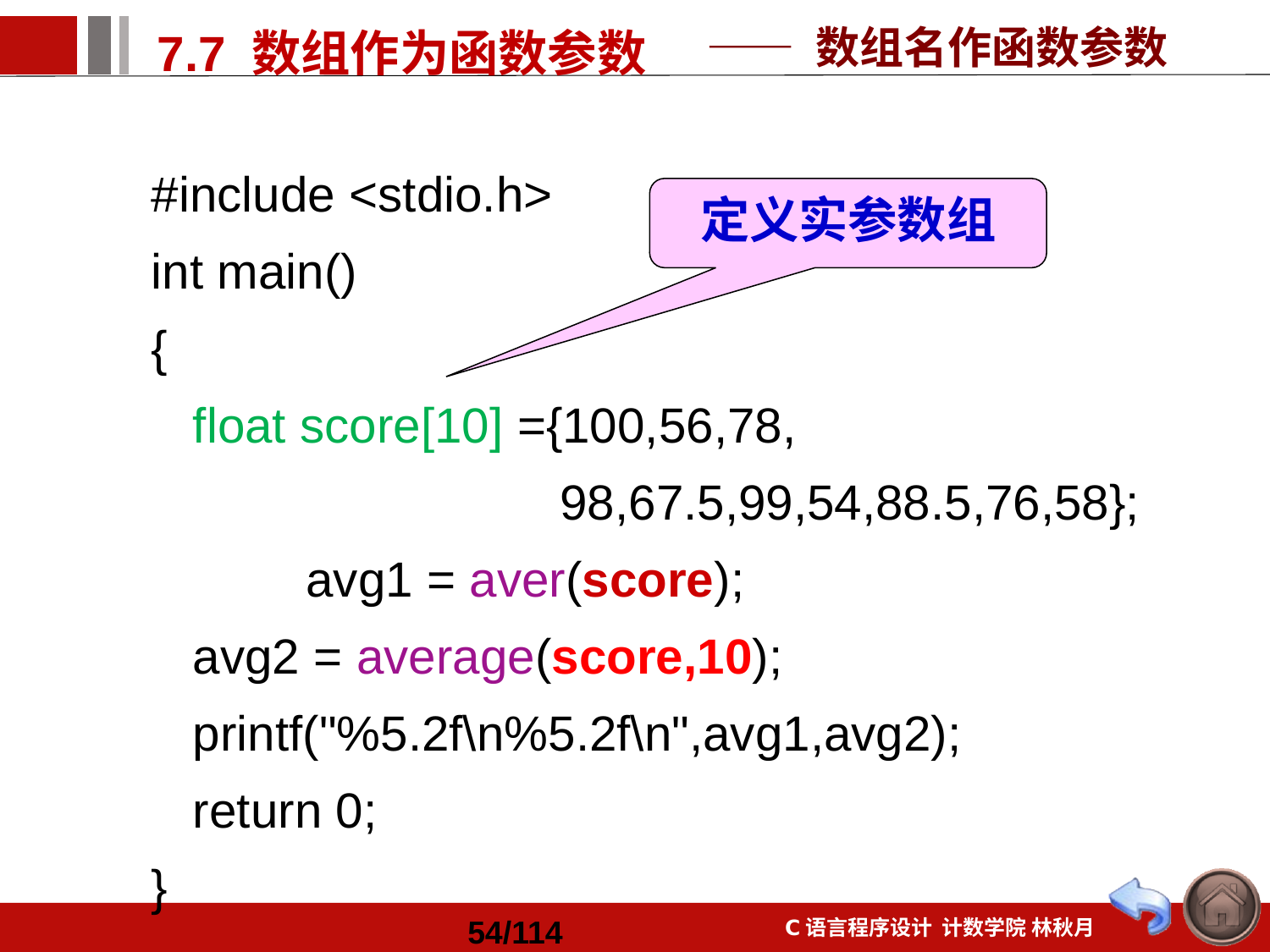

—— 数组名作函数参数
#include <stdio.h>
int main()
{
   float score[10] ={100,56,78,
			  98,67.5,99,54,88.5,76,58};
	  avg1 = aver(score);
   avg2 = average(score,10);
   printf("%5.2f\n%5.2f\n",avg1,avg2);
   return 0;
}
定义实参数组